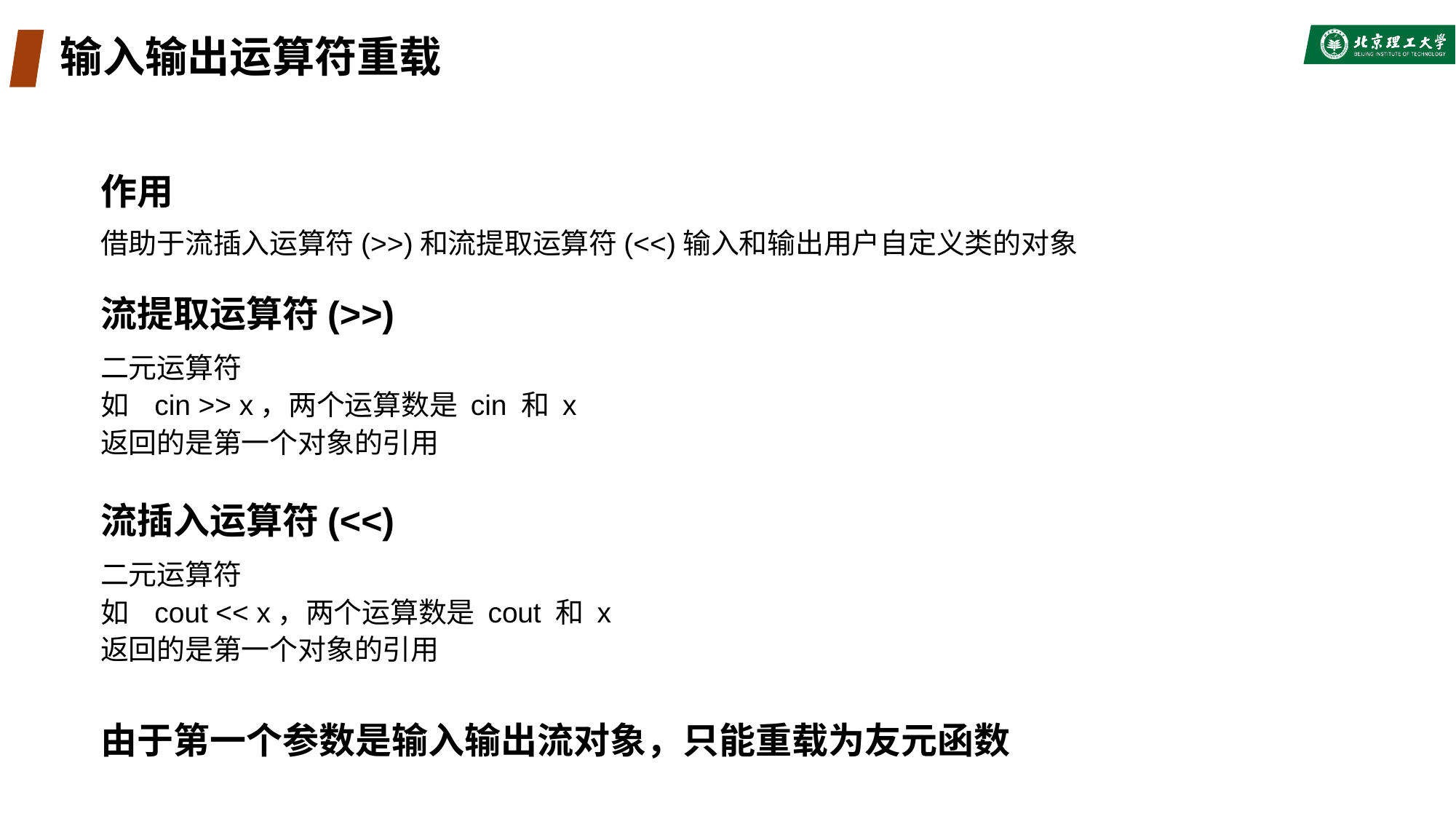

# 输入输出运算符重载
作用
借助于流插入运算符(>>)和流提取运算符(<<)输入和输出用户自定义类的对象
流提取运算符(>>)
二元运算符
如   cin >> x，两个运算数是 cin 和 x
返回的是第一个对象的引用
流插入运算符(<<)
二元运算符
如   cout << x，两个运算数是 cout 和 x
返回的是第一个对象的引用
由于第一个参数是输入输出流对象，只能重载为友元函数